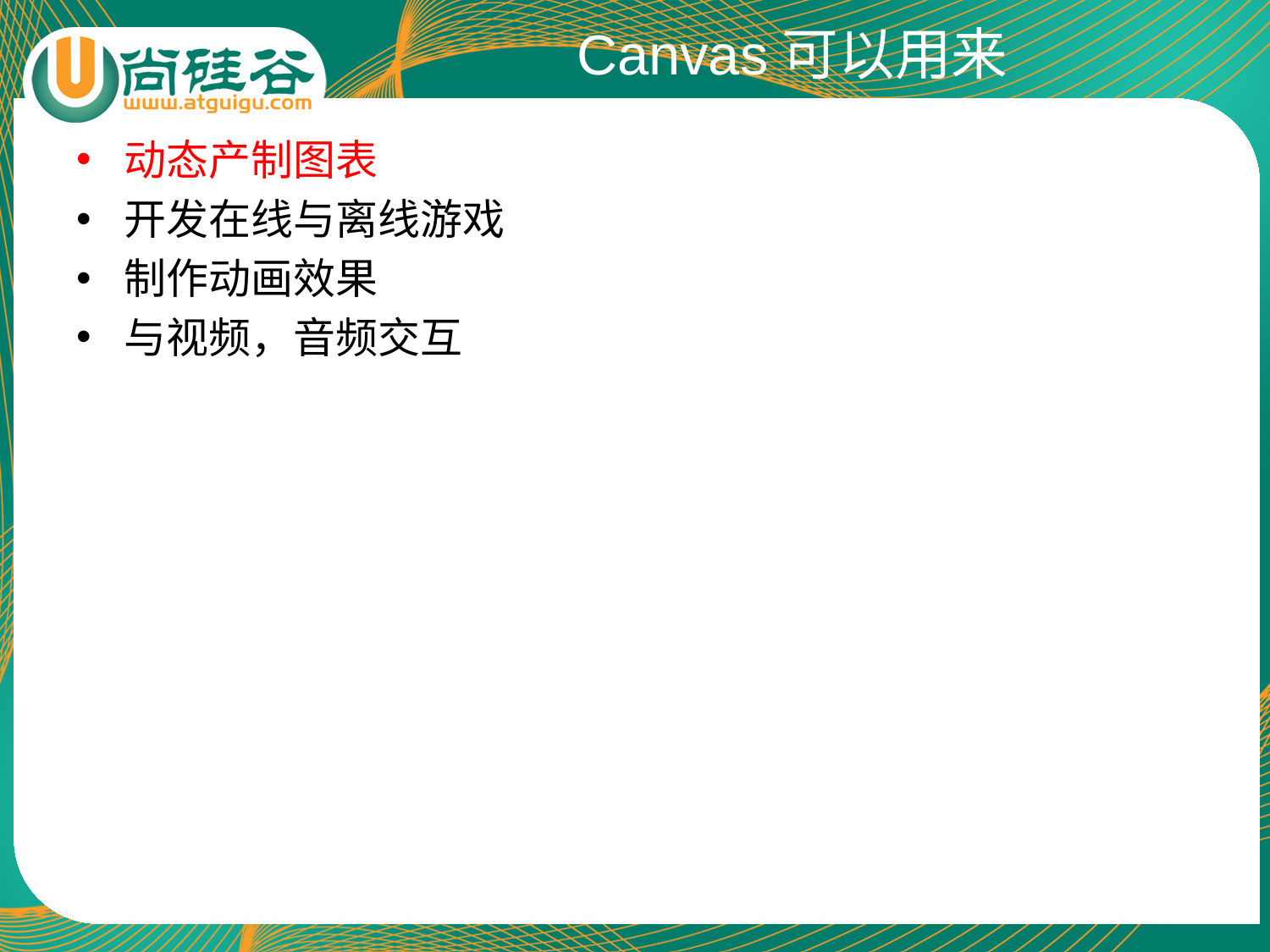

# Canvas可以用来
动态产制图表
开发在线与离线游戏
制作动画效果
与视频，音频交互